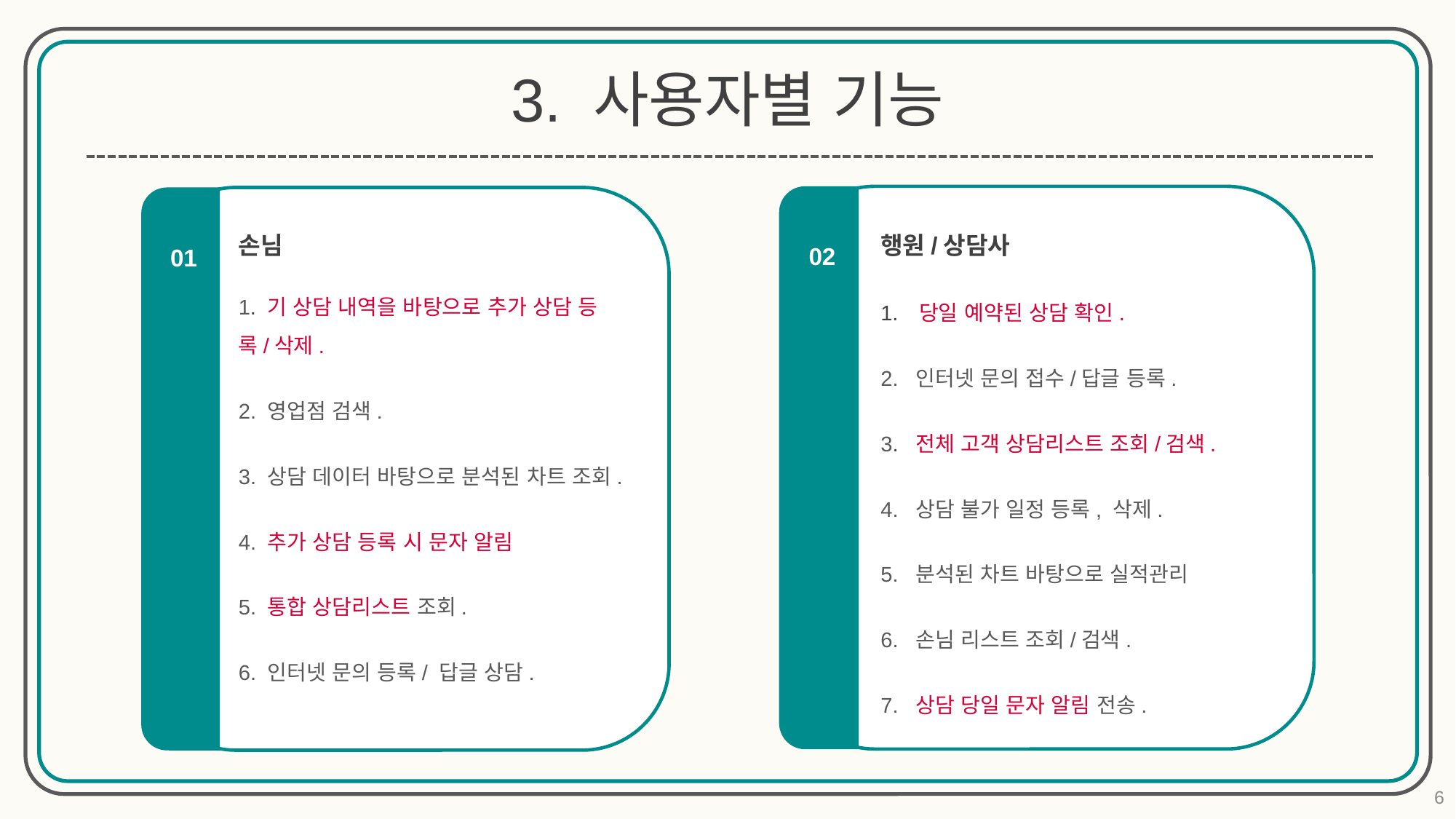

3. 사용자별 기능

행원/상담사

 당일 예약된 상담 확인.

2.  인터넷 문의 접수/답글 등록.

3.  전체 고객 상담리스트 조회/검색.

4.  상담 불가 일정 등록, 삭제.

5.  분석된 차트 바탕으로 실적관리

6.  손님 리스트 조회/검색.

7.  상담 당일 문자 알림 전송.
02

손님

1. 기 상담 내역을 바탕으로 추가 상담 등록/삭제.

2. 영업점 검색.

3. 상담 데이터 바탕으로 분석된 차트 조회.

4. 추가 상담 등록 시 문자 알림

5. 통합 상담리스트 조회.

6. 인터넷 문의 등록/ 답글 상담.
01

01
0
6